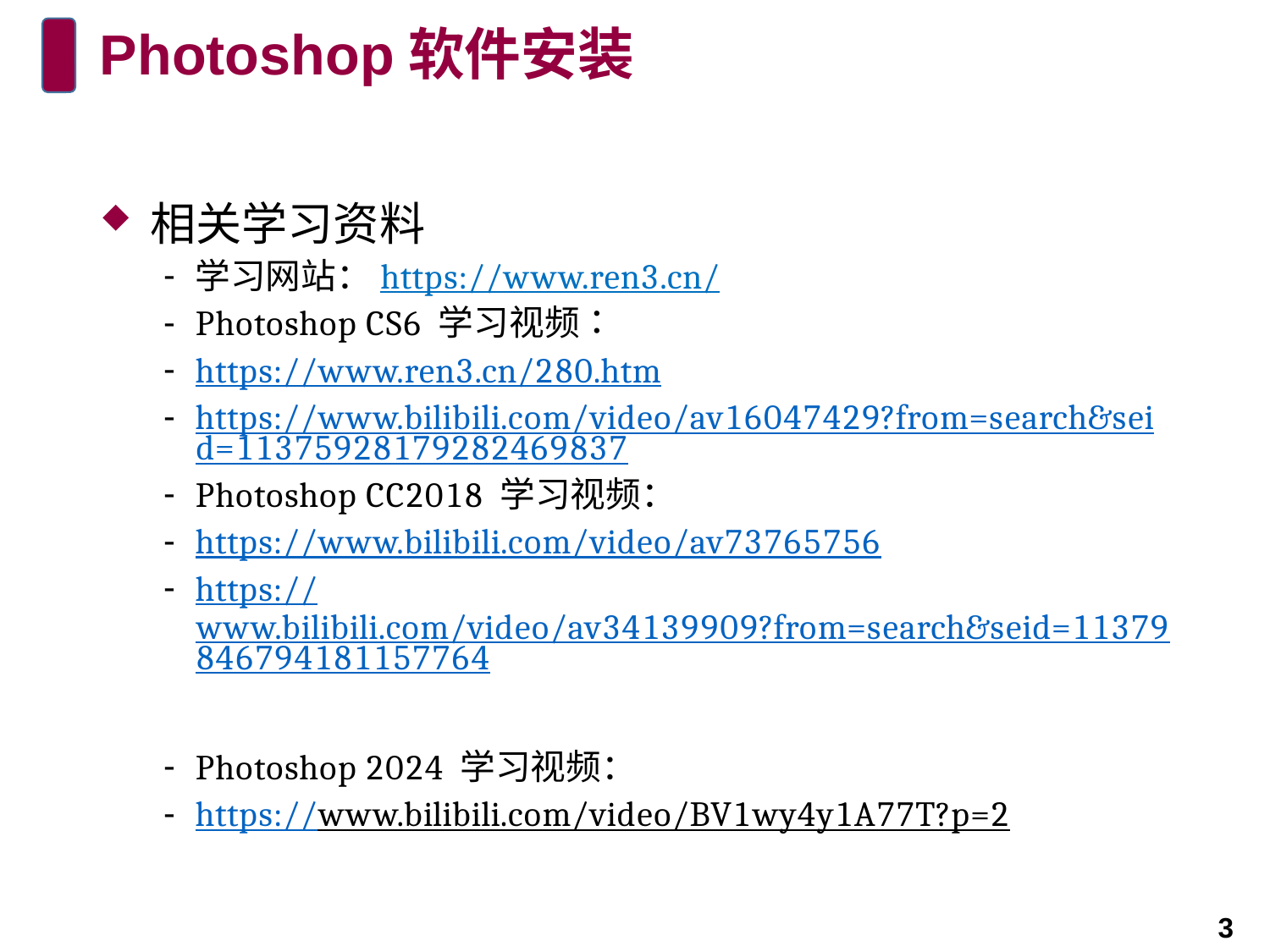

# Photoshop软件安装
相关学习资料
学习网站：https://www.ren3.cn/
Photoshop CS6 学习视频：
https://www.ren3.cn/280.htm
https://www.bilibili.com/video/av16047429?from=search&seid=11375928179282469837
Photoshop CC2018 学习视频：
https://www.bilibili.com/video/av73765756
https://www.bilibili.com/video/av34139909?from=search&seid=11379846794181157764

Photoshop 2024 学习视频：
https://www.bilibili.com/video/BV1wy4y1A77T?p=2
3